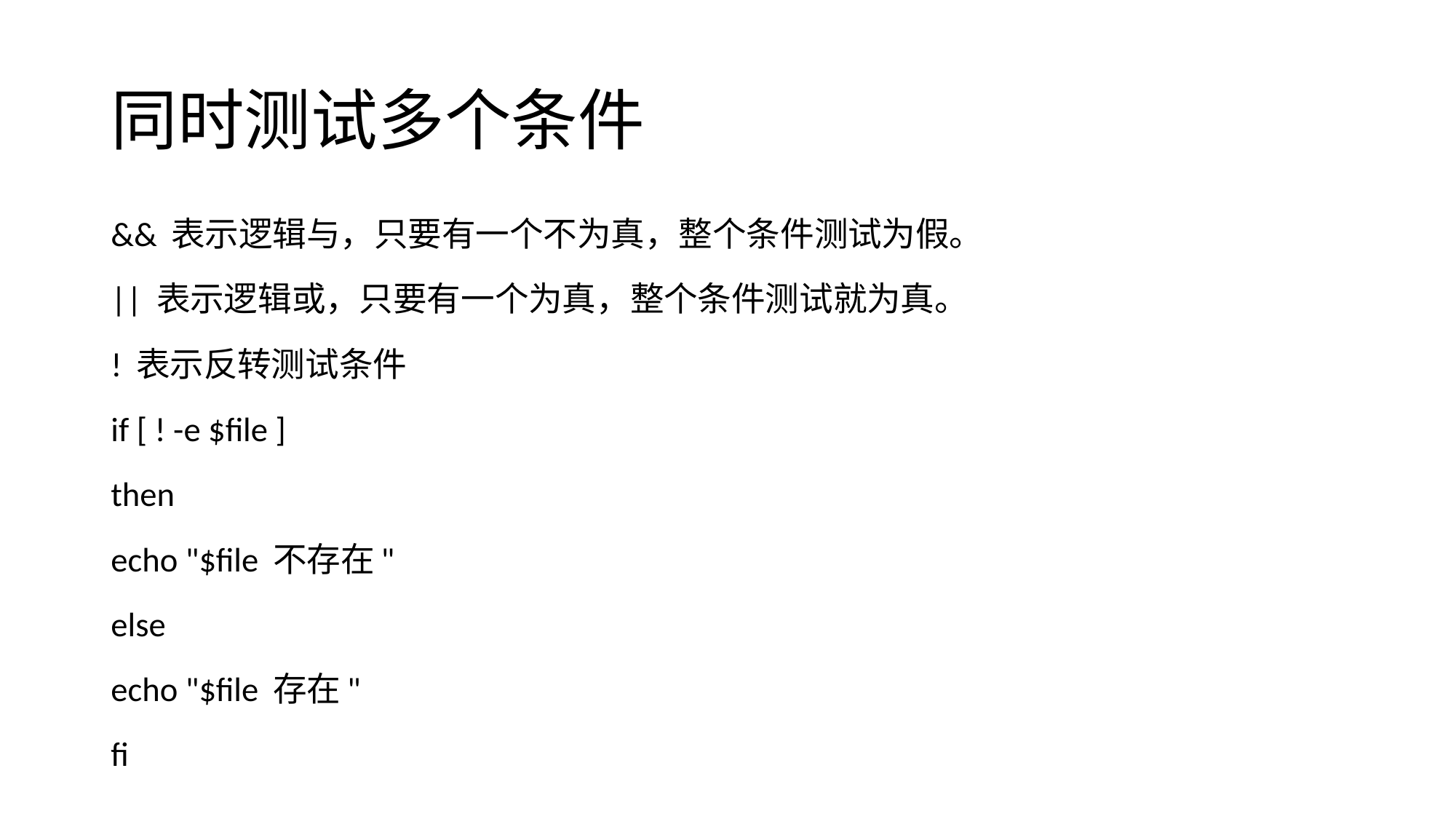

# 同时测试多个条件
&& 表示逻辑与，只要有一个不为真，整个条件测试为假。
|| 表示逻辑或，只要有一个为真，整个条件测试就为真。
! 表示反转测试条件
if [ ! -e $file ]
then
echo "$file 不存在"
else
echo "$file 存在"
fi